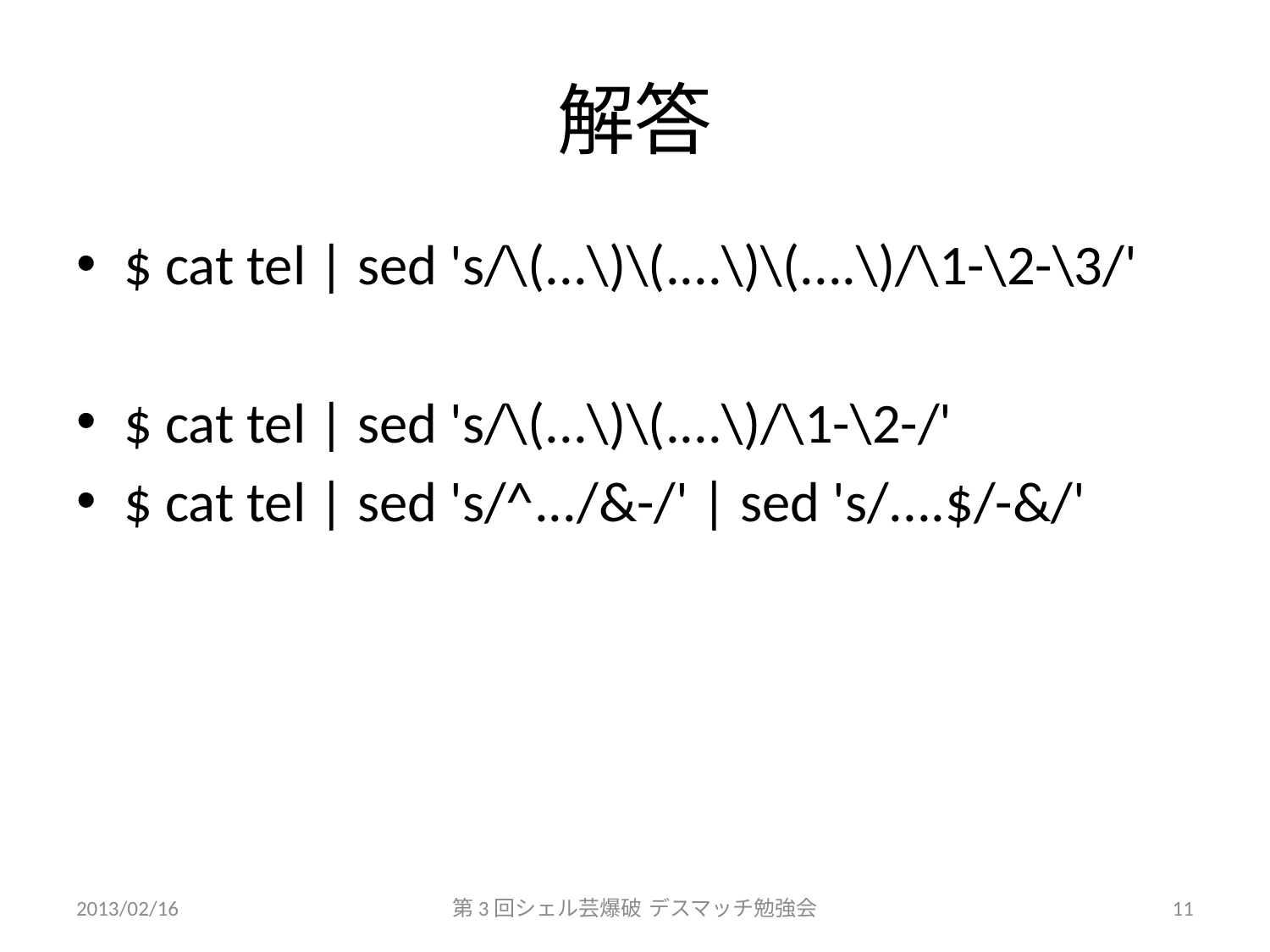

# 解答
$ cat tel | sed 's/\(...\)\(....\)\(....\)/\1-\2-\3/'

$ cat tel | sed 's/\(...\)\(....\)/\1-\2-/'
$ cat tel | sed 's/^.../&-/' | sed 's/....$/-&/'

2013/02/16
第3回シェル芸爆破 デスマッチ勉強会
11